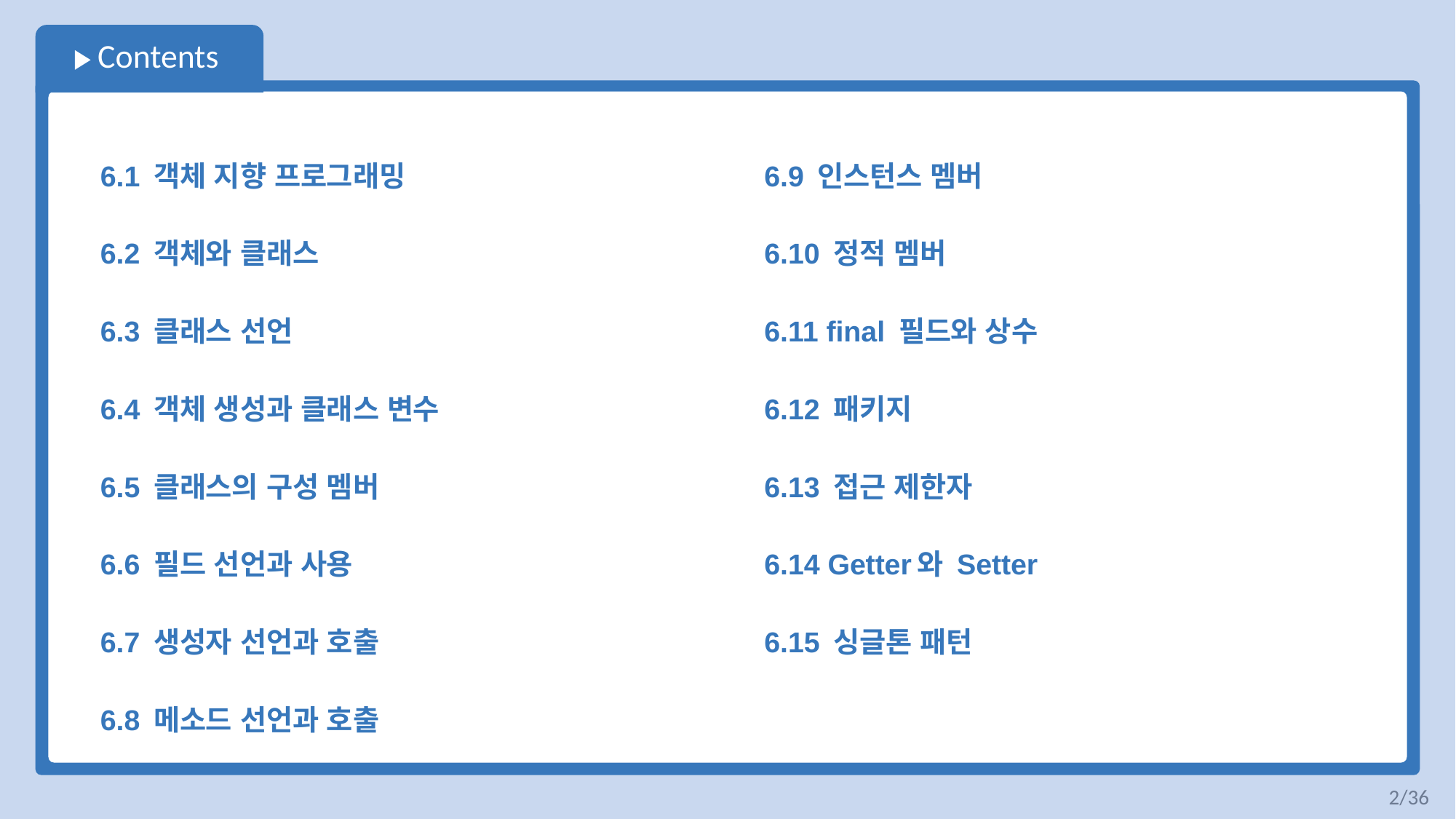

6.1 객체 지향 프로그래밍
6.2 객체와 클래스
6.3 클래스 선언
6.4 객체 생성과 클래스 변수
6.5 클래스의 구성 멤버
6.6 필드 선언과 사용
6.7 생성자 선언과 호출
6.8 메소드 선언과 호출
6.9 인스턴스 멤버
6.10 정적 멤버
6.11 final 필드와 상수
6.12 패키지
6.13 접근 제한자
6.14 Getter와 Setter
6.15 싱글톤 패턴